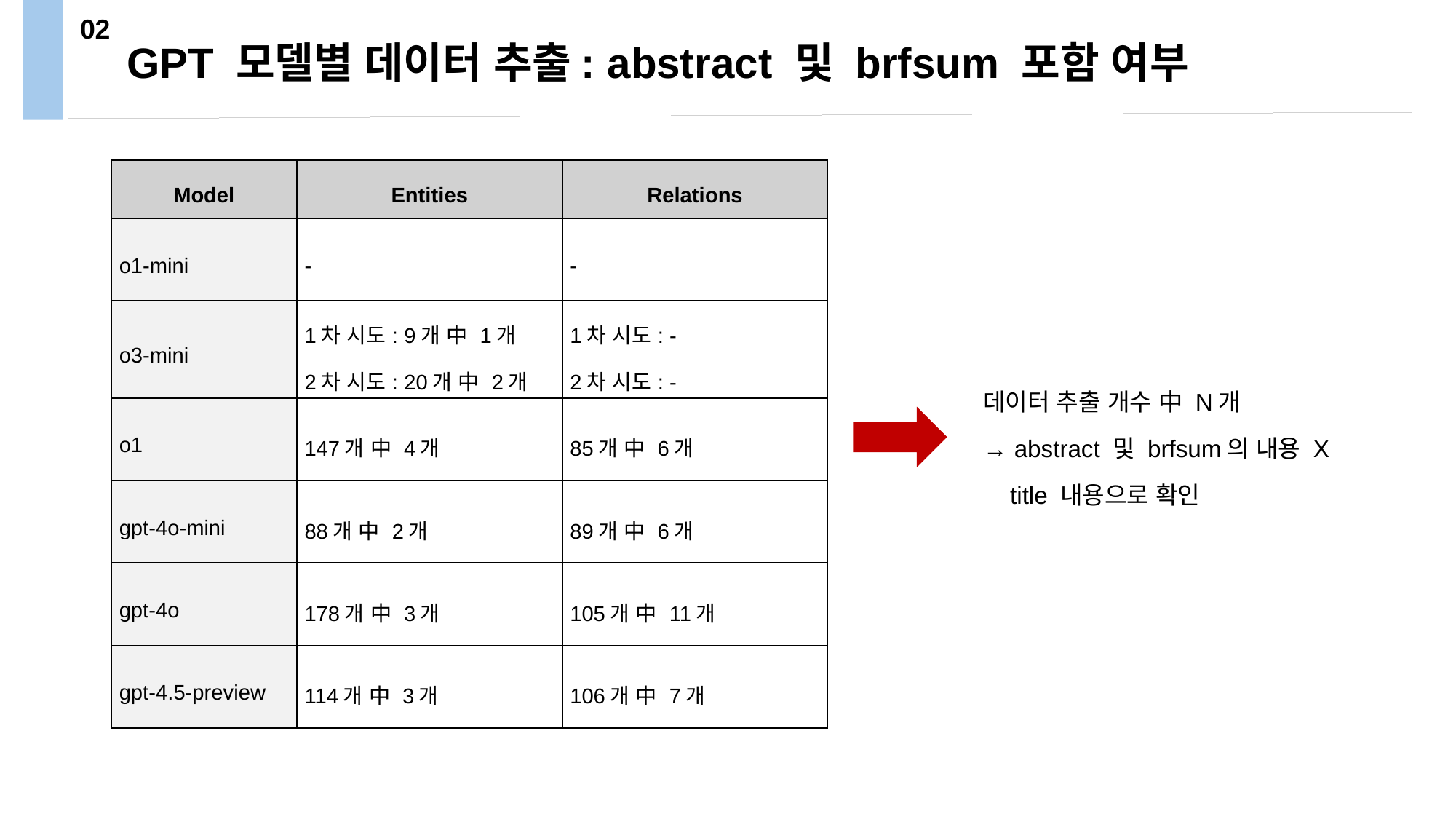

02
GPT 모델별 데이터 추출: abstract 및 brfsum 포함 여부
| Model | Entities | Relations |
| --- | --- | --- |
| o1-mini | - | - |
| o3-mini | 1차 시도: 9개 中 1개 2차 시도: 20개 中 2개 | 1차 시도: - 2차 시도: - |
| o1 | 147개 中 4개 | 85개 中 6개 |
| gpt-4o-mini | 88개 中 2개 | 89개 中 6개 |
| gpt-4o | 178개 中 3개 | 105개 中 11개 |
| gpt-4.5-preview | 114개 中 3개 | 106개 中 7개 |
데이터 추출 개수 中 N개
→ abstract 및 brfsum의 내용 X
    title 내용으로 확인